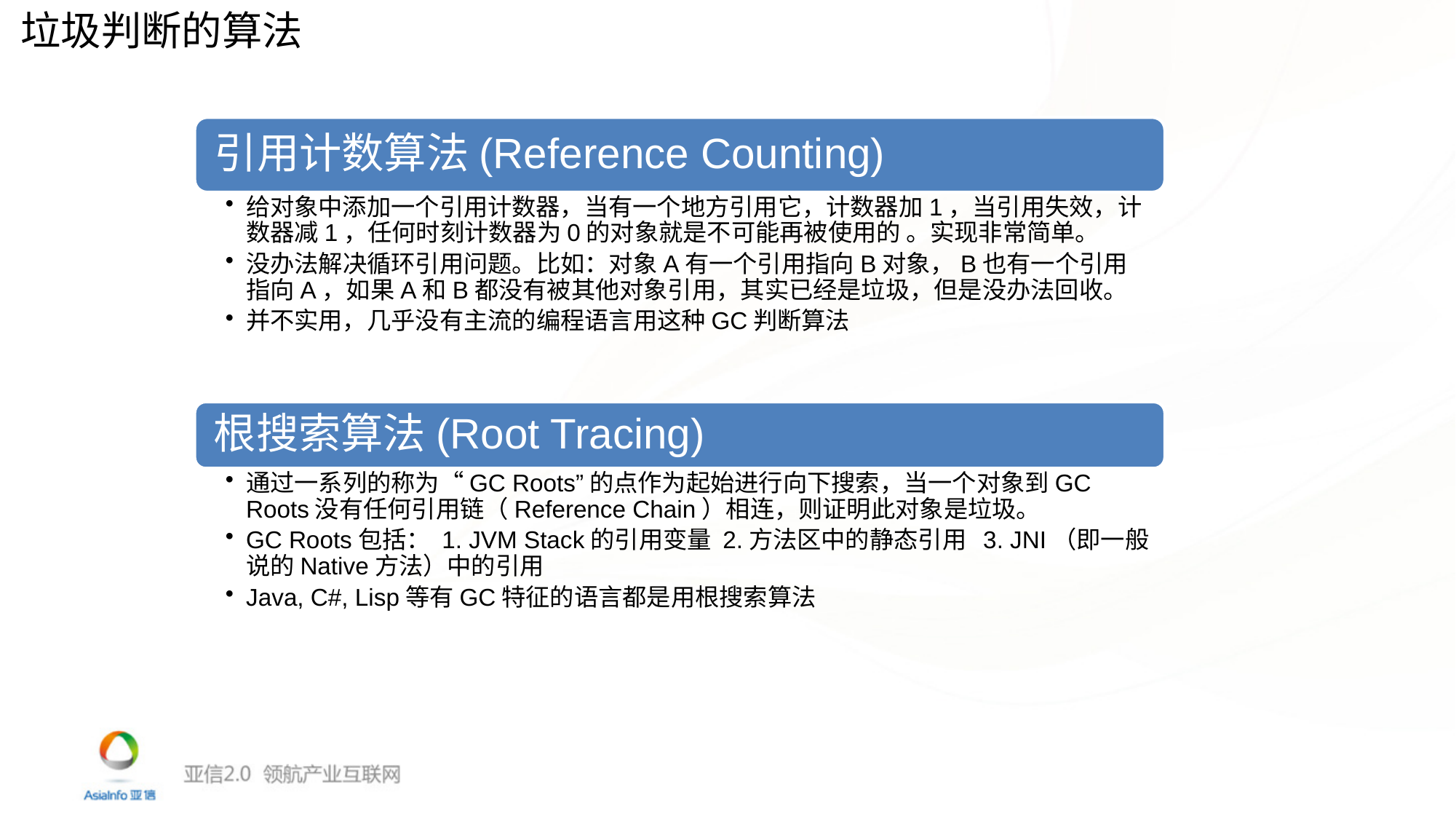

垃圾判断的算法
引用计数算法(Reference Counting)
给对象中添加一个引用计数器，当有一个地方引用它，计数器加1，当引用失效，计数器减1，任何时刻计数器为0的对象就是不可能再被使用的 。实现非常简单。
没办法解决循环引用问题。比如：对象A有一个引用指向B对象，B也有一个引用指向A，如果A和B都没有被其他对象引用，其实已经是垃圾，但是没办法回收。
并不实用，几乎没有主流的编程语言用这种GC判断算法
根搜索算法(Root Tracing)
通过一系列的称为“GC Roots”的点作为起始进行向下搜索，当一个对象到GC Roots没有任何引用链（Reference Chain）相连，则证明此对象是垃圾。
GC Roots包括： 1. JVM Stack的引用变量 2.方法区中的静态引用  3. JNI（即一般说的Native方法）中的引用
Java, C#, Lisp等有GC特征的语言都是用根搜索算法